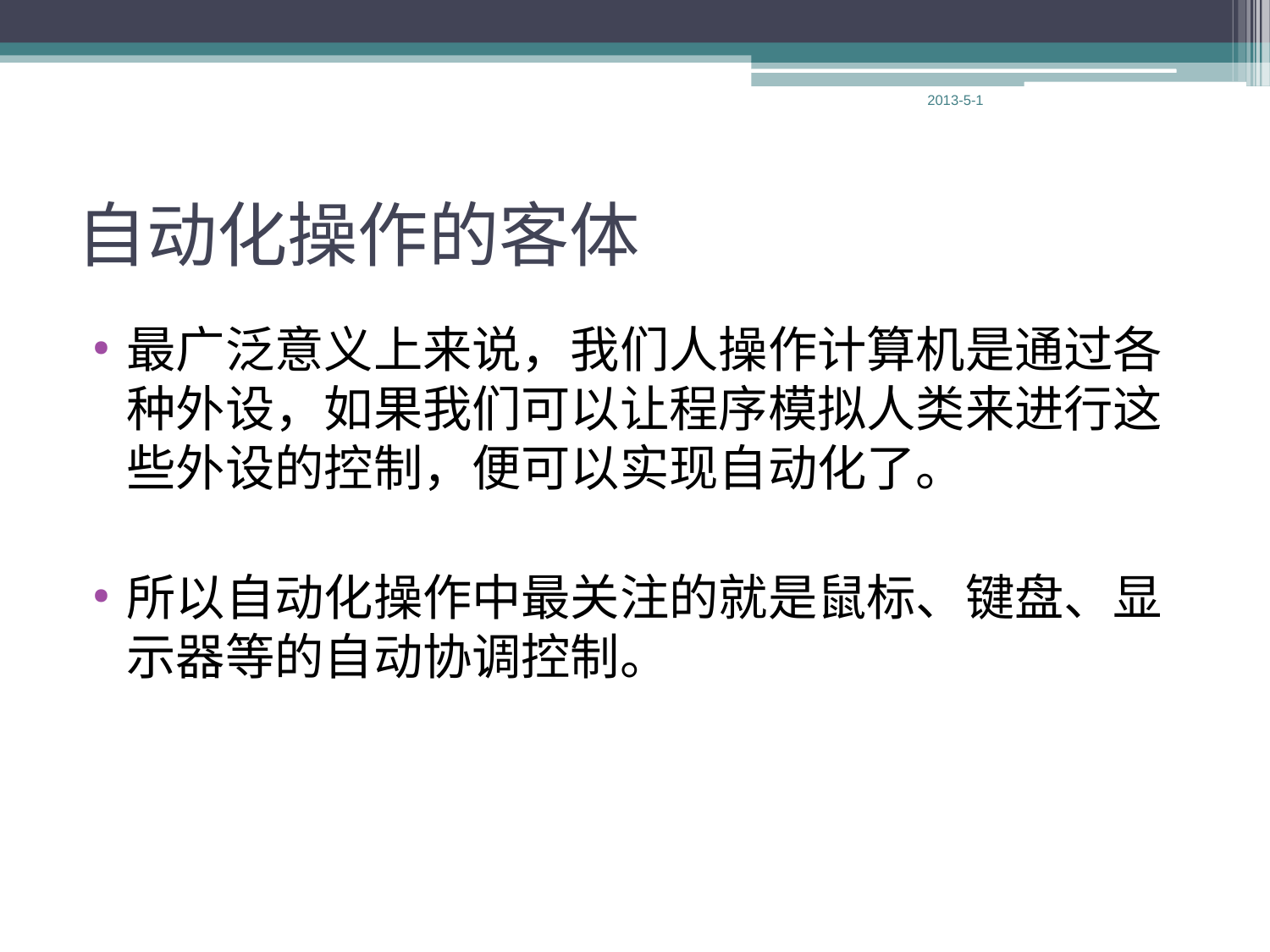

2013-5-1
# 自动化操作的客体
最广泛意义上来说，我们人操作计算机是通过各种外设，如果我们可以让程序模拟人类来进行这些外设的控制，便可以实现自动化了。

所以自动化操作中最关注的就是鼠标、键盘、显示器等的自动协调控制。